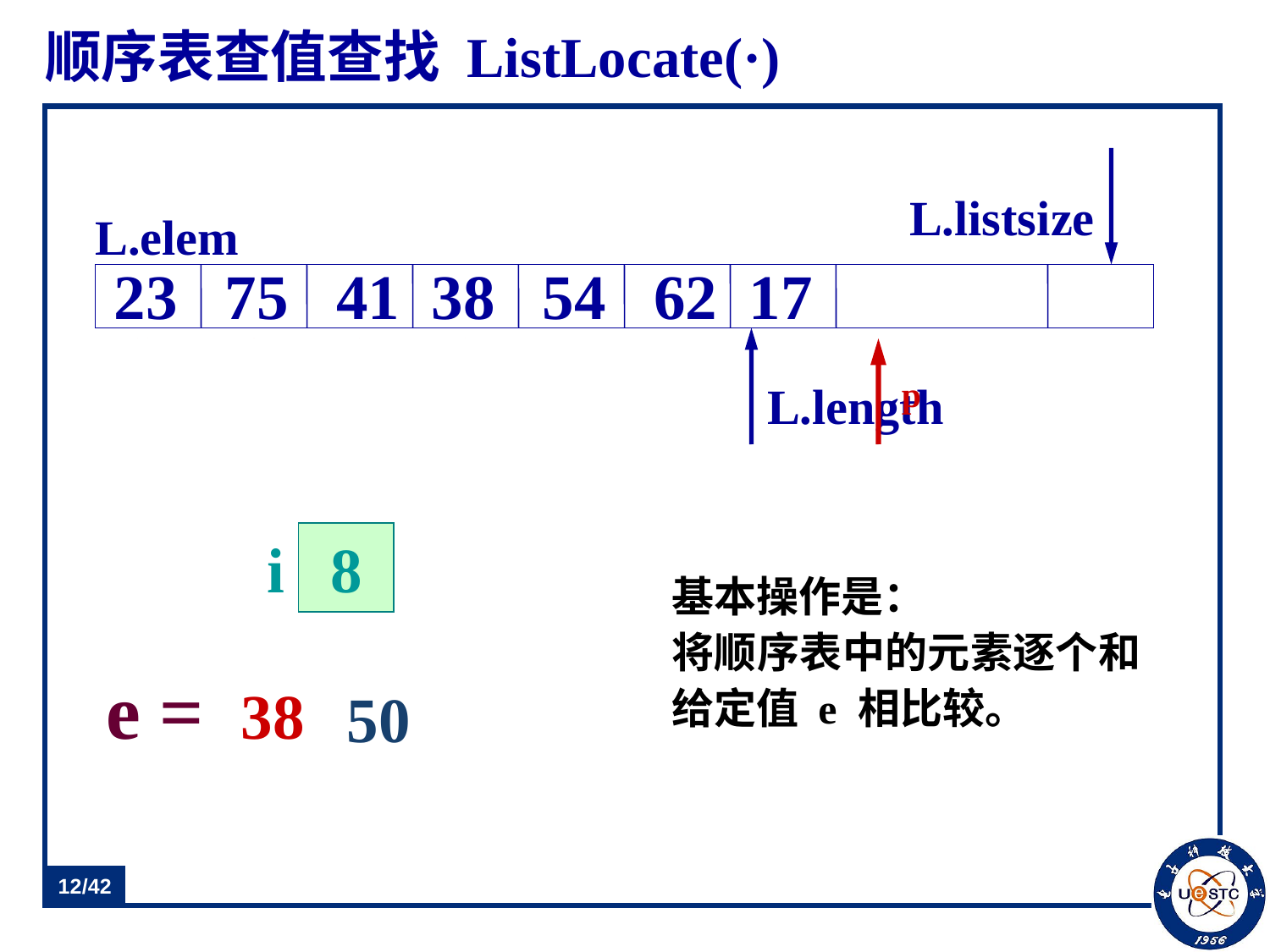

# 顺序表查值查找 ListLocate(·)

L.listsize
L.elem

23   75   41  38   54   62  17

L.length

p

p

p

p

p

p
i
1
2
3
4
1
8
基本操作是：
将顺序表中的元素逐个和给定值 e 相比较。
e =
38
50
12/42